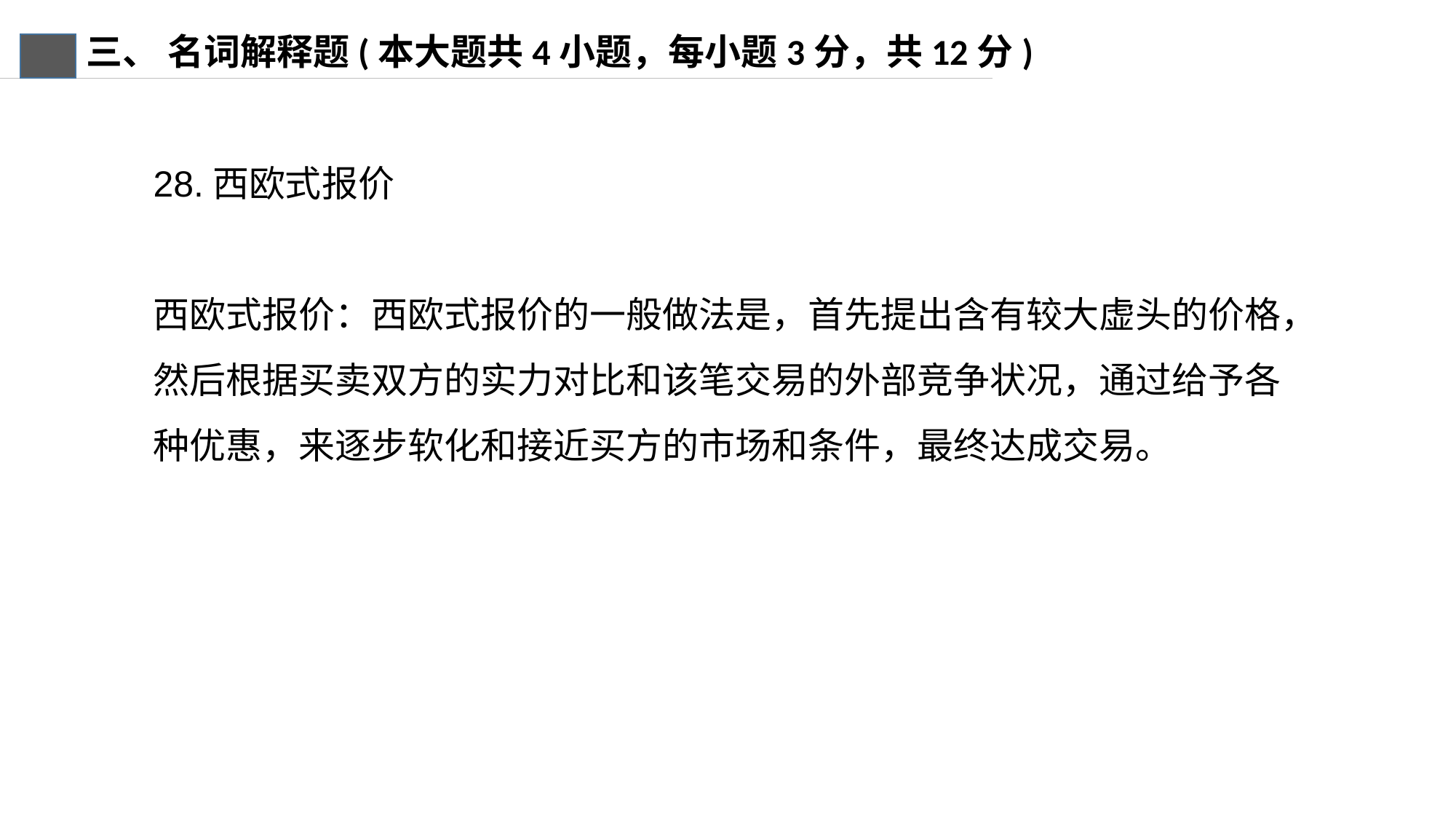

三、 名词解释题(本大题共4小题，每小题3分，共12分)

28.西欧式报价

西欧式报价：西欧式报价的一般做法是，首先提出含有较大虚头的价格，然后根据买卖双方的实力对比和该笔交易的外部竞争状况，通过给予各种优惠，来逐步软化和接近买方的市场和条件，最终达成交易。